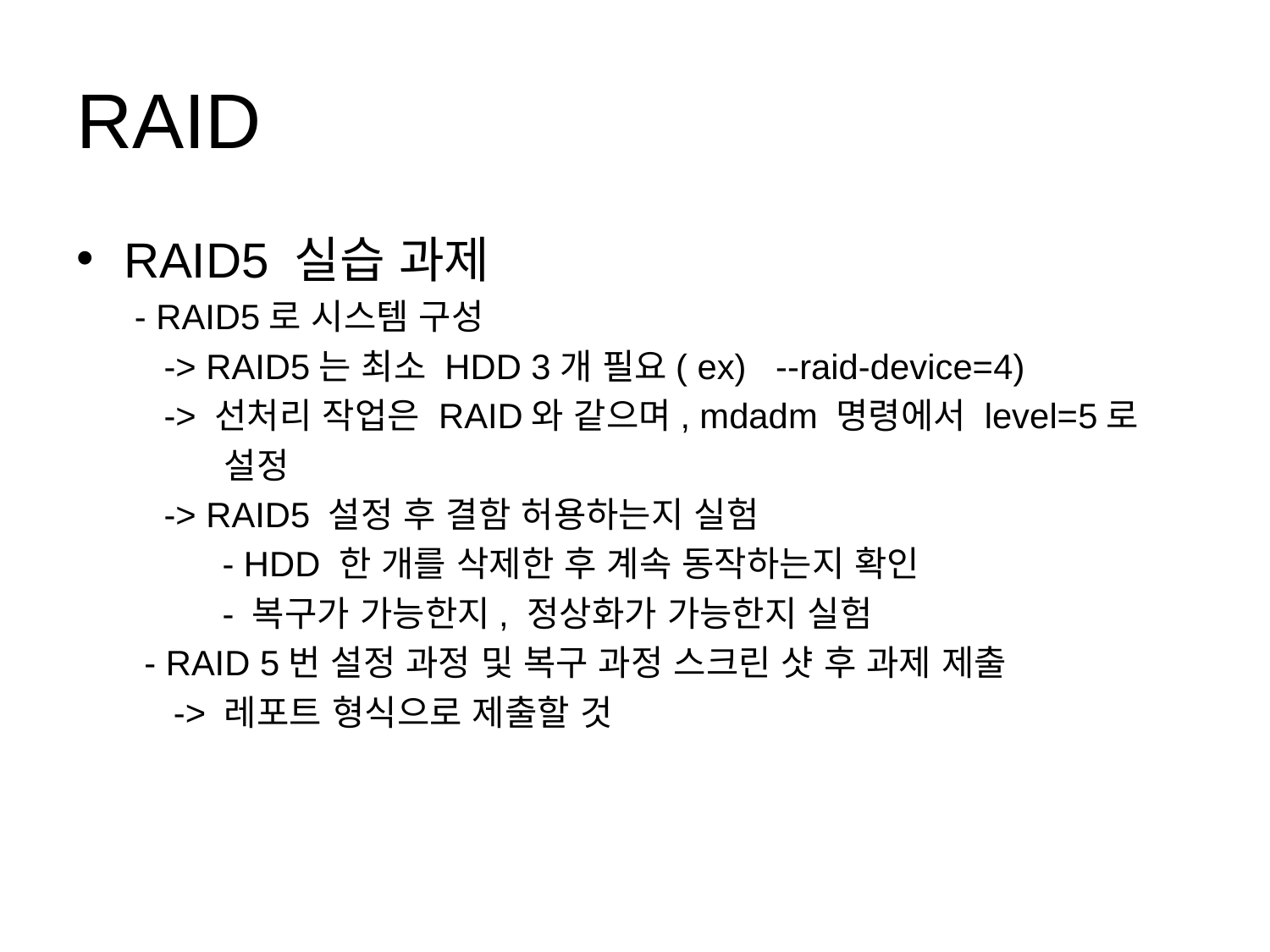

# RAID
RAID5 실습 과제
      - RAID5로 시스템 구성
         -> RAID5는 최소 HDD 3개 필요( ex)   --raid-device=4)
         -> 선처리 작업은 RAID와 같으며, mdadm 명령에서 level=5로
              설정
         -> RAID5 설정 후 결함 허용하는지 실험
               - HDD 한 개를 삭제한 후 계속 동작하는지 확인
               - 복구가 가능한지, 정상화가 가능한지 실험
       - RAID 5번 설정 과정 및 복구 과정 스크린 샷 후 과제 제출
          -> 레포트 형식으로 제출할 것